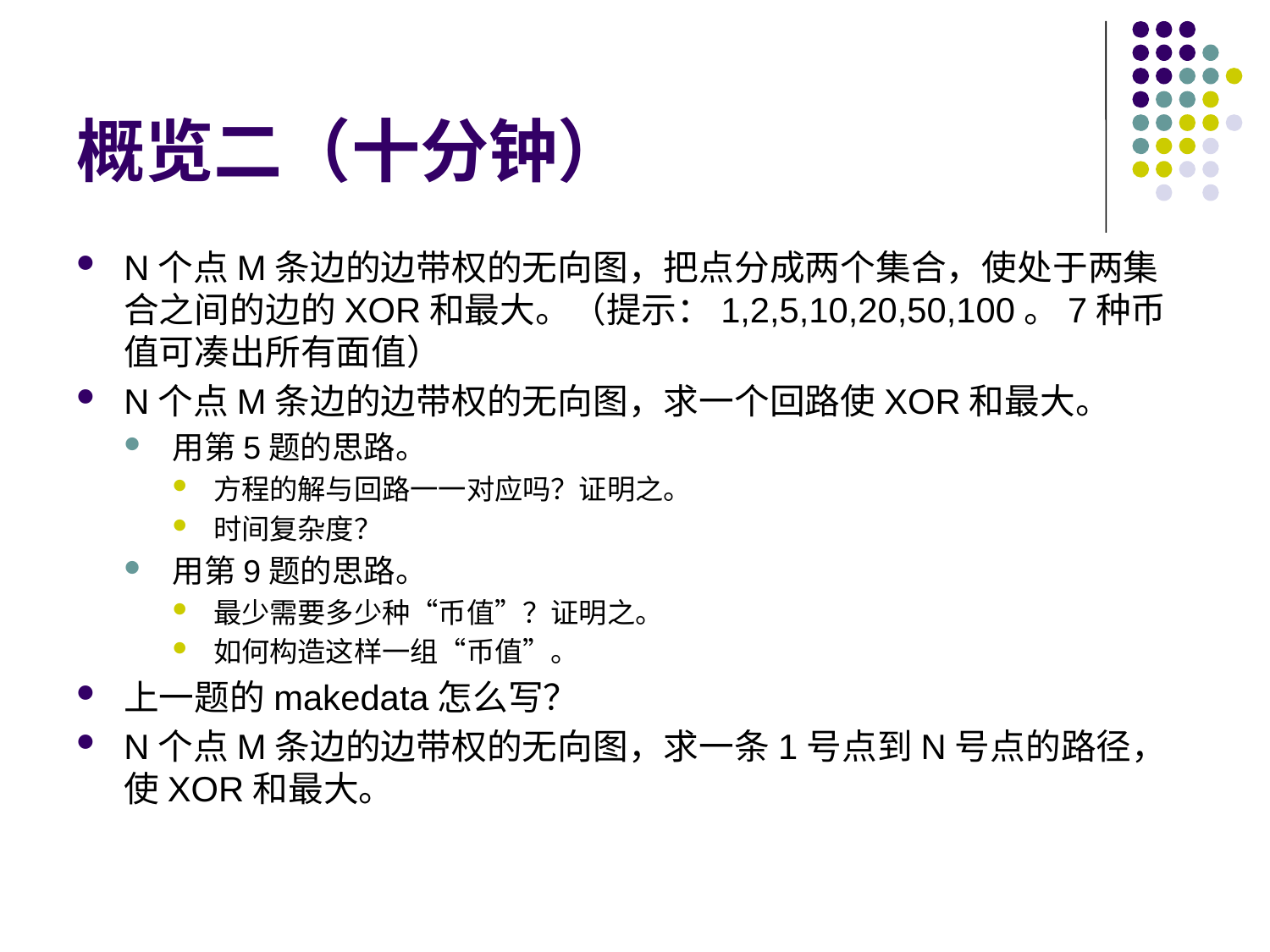

# 概览二（十分钟）
N个点M条边的边带权的无向图，把点分成两个集合，使处于两集合之间的边的XOR和最大。（提示：1,2,5,10,20,50,100。7种币值可凑出所有面值）
N个点M条边的边带权的无向图，求一个回路使XOR和最大。
用第5题的思路。
方程的解与回路一一对应吗？证明之。
时间复杂度？
用第9题的思路。
最少需要多少种“币值”？证明之。
如何构造这样一组“币值”。
上一题的makedata怎么写？
N个点M条边的边带权的无向图，求一条1号点到N号点的路径，使XOR和最大。